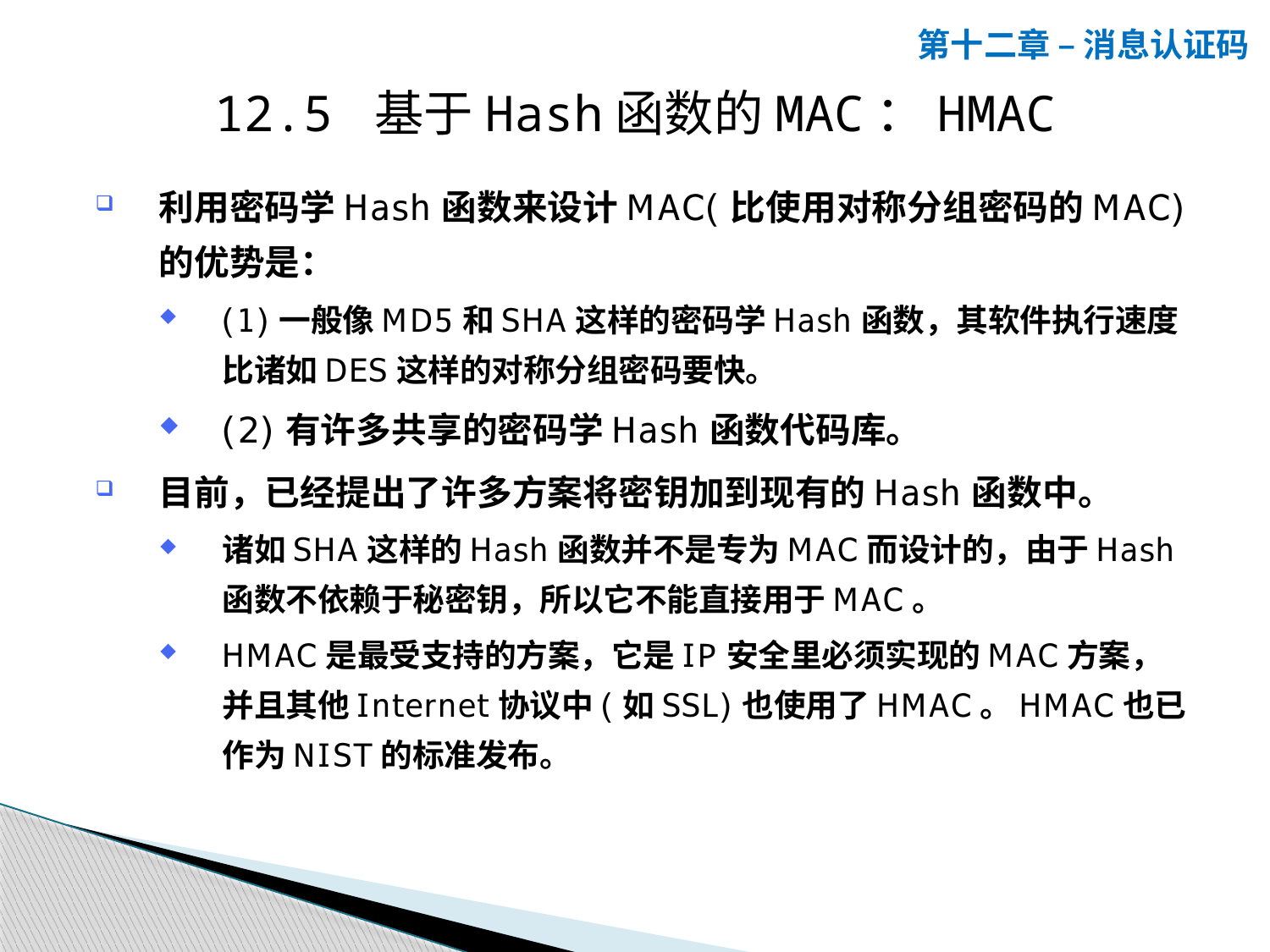

第十二章 – 消息认证码
12.5 基于Hash函数的MAC：HMAC
利用密码学Hash函数来设计MAC(比使用对称分组密码的MAC)的优势是：
(1)一般像MD5和SHA这样的密码学Hash函数，其软件执行速度比诸如DES这样的对称分组密码要快。
(2)有许多共享的密码学Hash函数代码库。
目前，已经提出了许多方案将密钥加到现有的Hash函数中。
诸如SHA这样的Hash函数并不是专为MAC而设计的，由于Hash函数不依赖于秘密钥，所以它不能直接用于MAC。
HMAC是最受支持的方案，它是IP安全里必须实现的MAC方案，并且其他Internet协议中(如SSL)也使用了HMAC。HMAC也已作为NIST的标准发布。